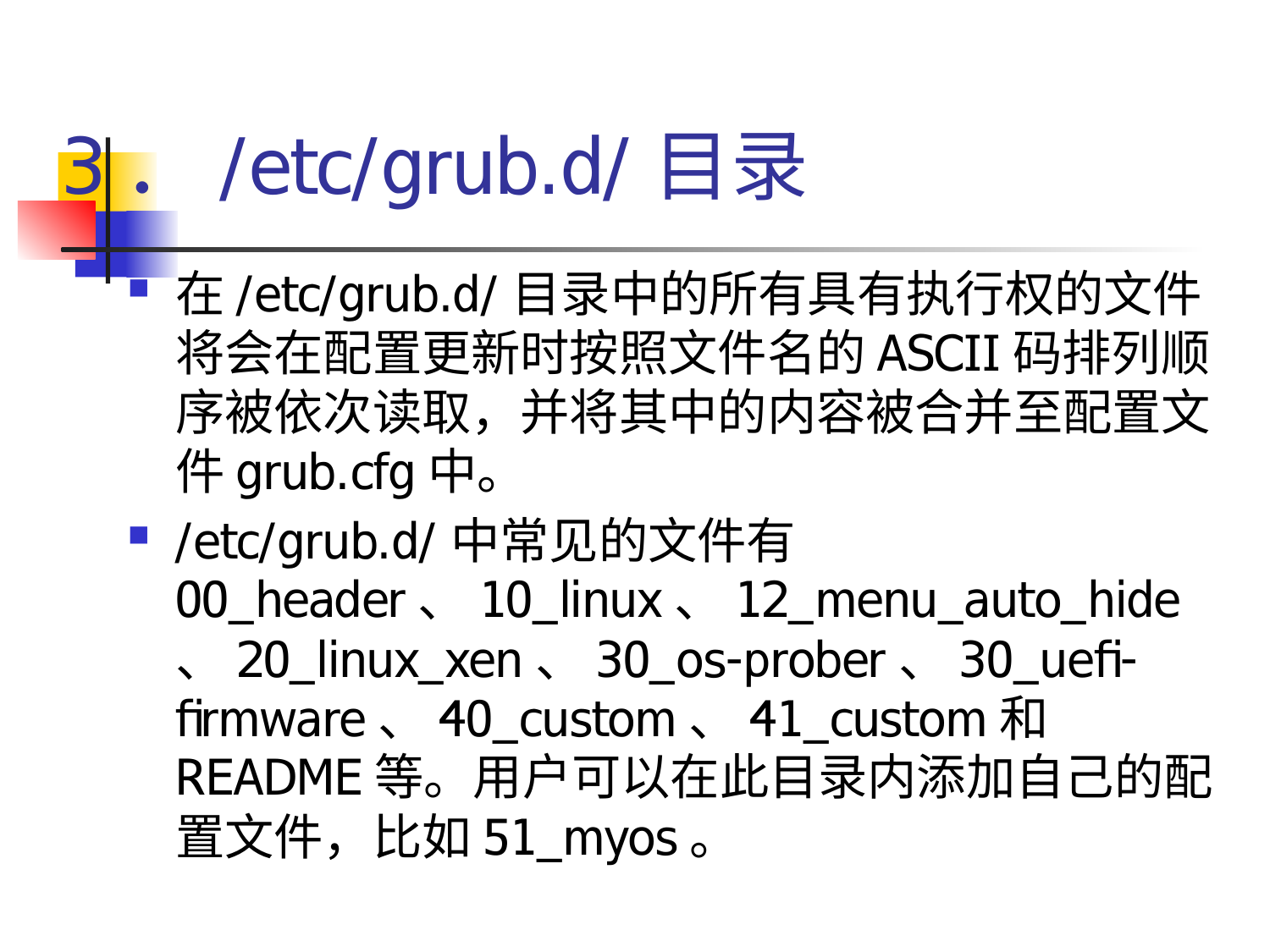

# 3．/etc/grub.d/目录
在/etc/grub.d/目录中的所有具有执行权的文件将会在配置更新时按照文件名的ASCII码排列顺序被依次读取，并将其中的内容被合并至配置文件grub.cfg中。
/etc/grub.d/中常见的文件有00_header、10_linux、12_menu_auto_hide、20_linux_xen、30_os-prober、30_uefi-firmware、40_custom、41_custom和README等。用户可以在此目录内添加自己的配置文件，比如51_myos。